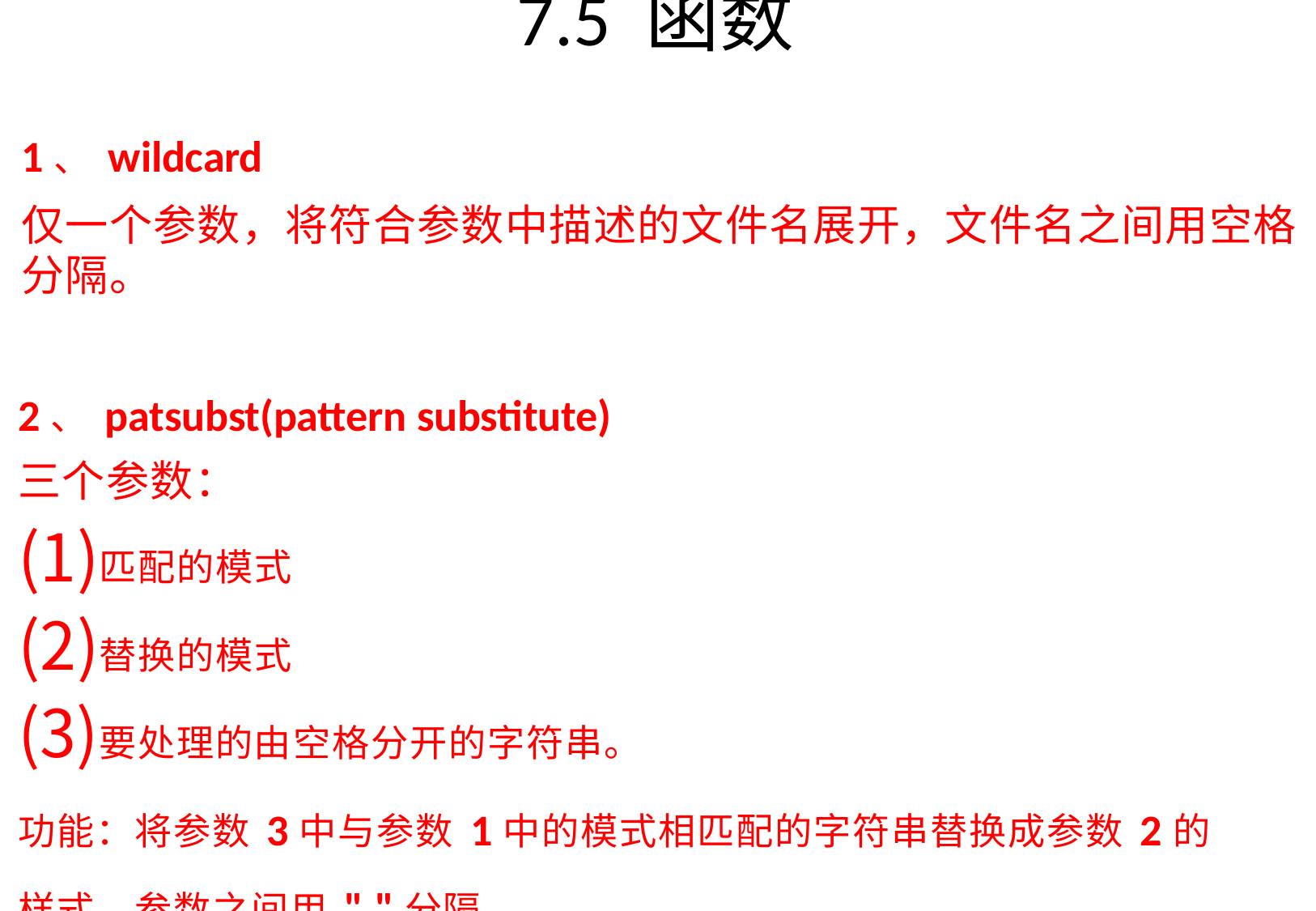

# 7.5 函数
1、wildcard
仅一个参数，将符合参数中描述的文件名展开，文件名之间用空格
分隔。

2、patsubst(pattern substitute)
三个参数：
匹配的模式
替换的模式
要处理的由空格分开的字符串。
功能：将参数3中与参数1中的模式相匹配的字符串替换成参数2的
样式，参数之间用","分隔。